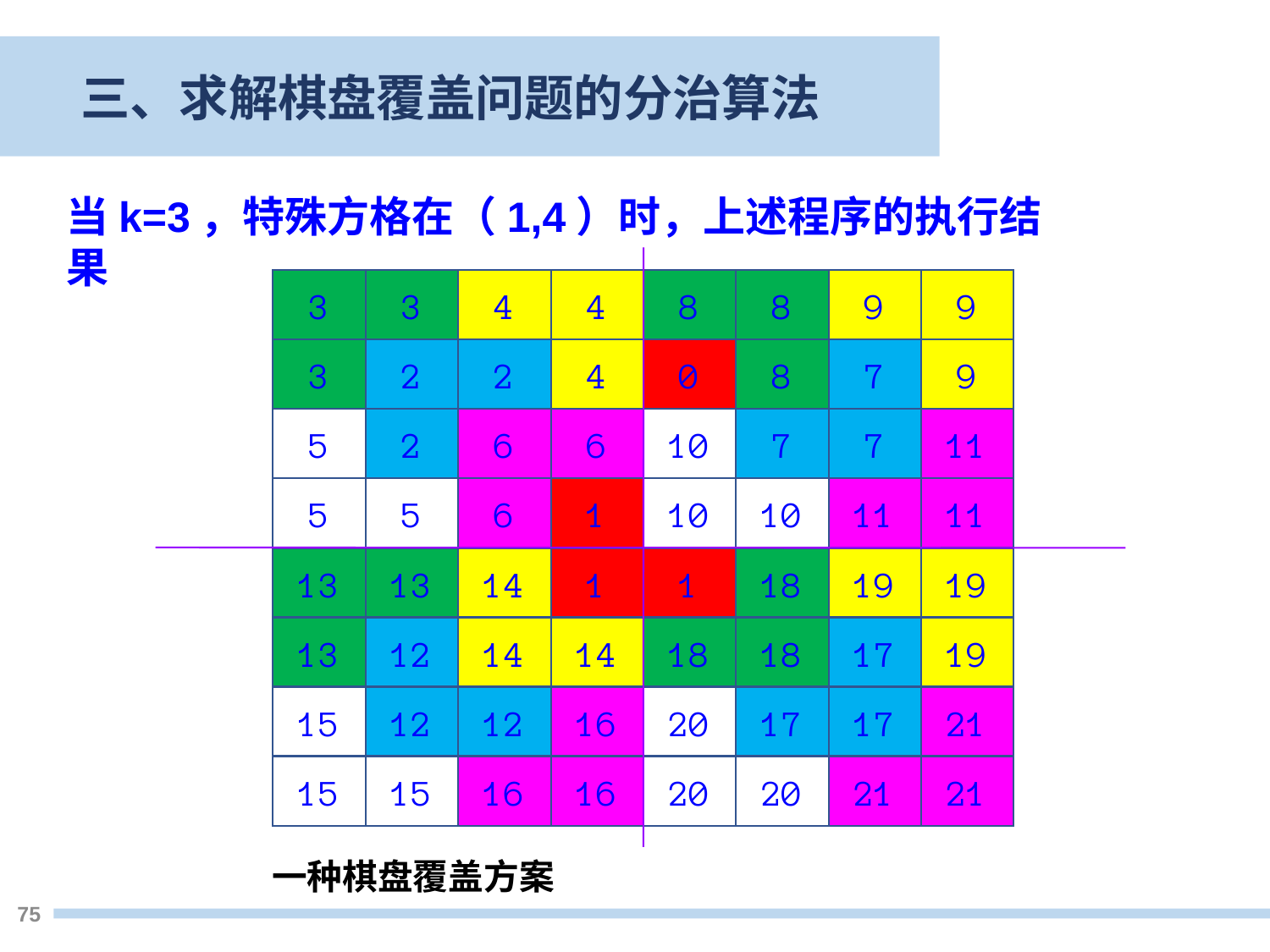

三、求解棋盘覆盖问题的分治算法
当k=3，特殊方格在（1,4）时，上述程序的执行结果

3
3
3
4
4
4
8
8
8
9
9
9

2
2
2

0
7
7
7

5
5
5
6
6
6
10
10
10
11
11
11

1
1
1

13
13
13
14
14
14
18
18
18
19
19
19

12
12
12
17
17
17

15
15
15
16
16
16
20
20
20
21
21
21

一种棋盘覆盖方案
75